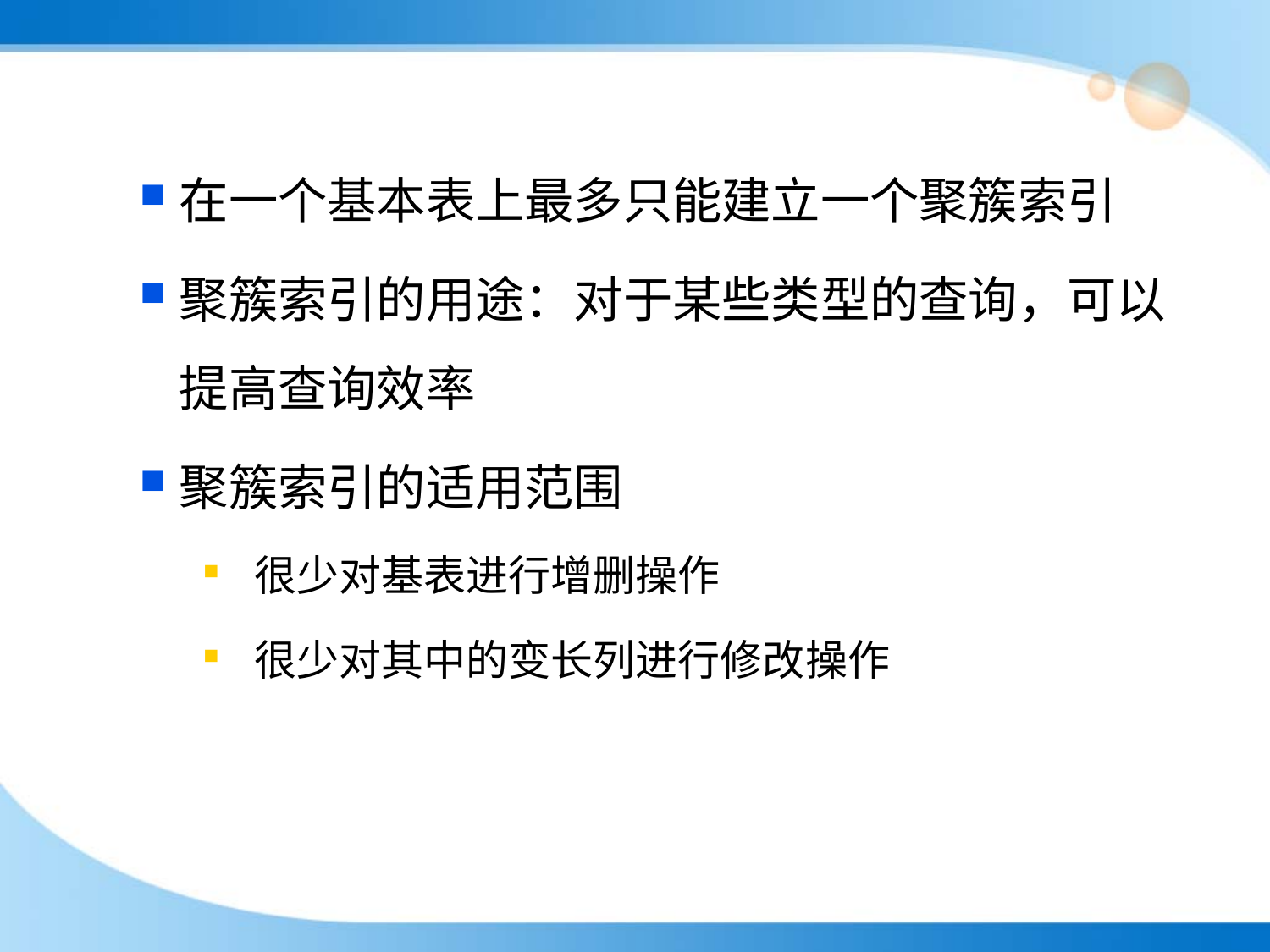

在一个基本表上最多只能建立一个聚簇索引
聚簇索引的用途：对于某些类型的查询，可以提高查询效率
聚簇索引的适用范围
 很少对基表进行增删操作
 很少对其中的变长列进行修改操作